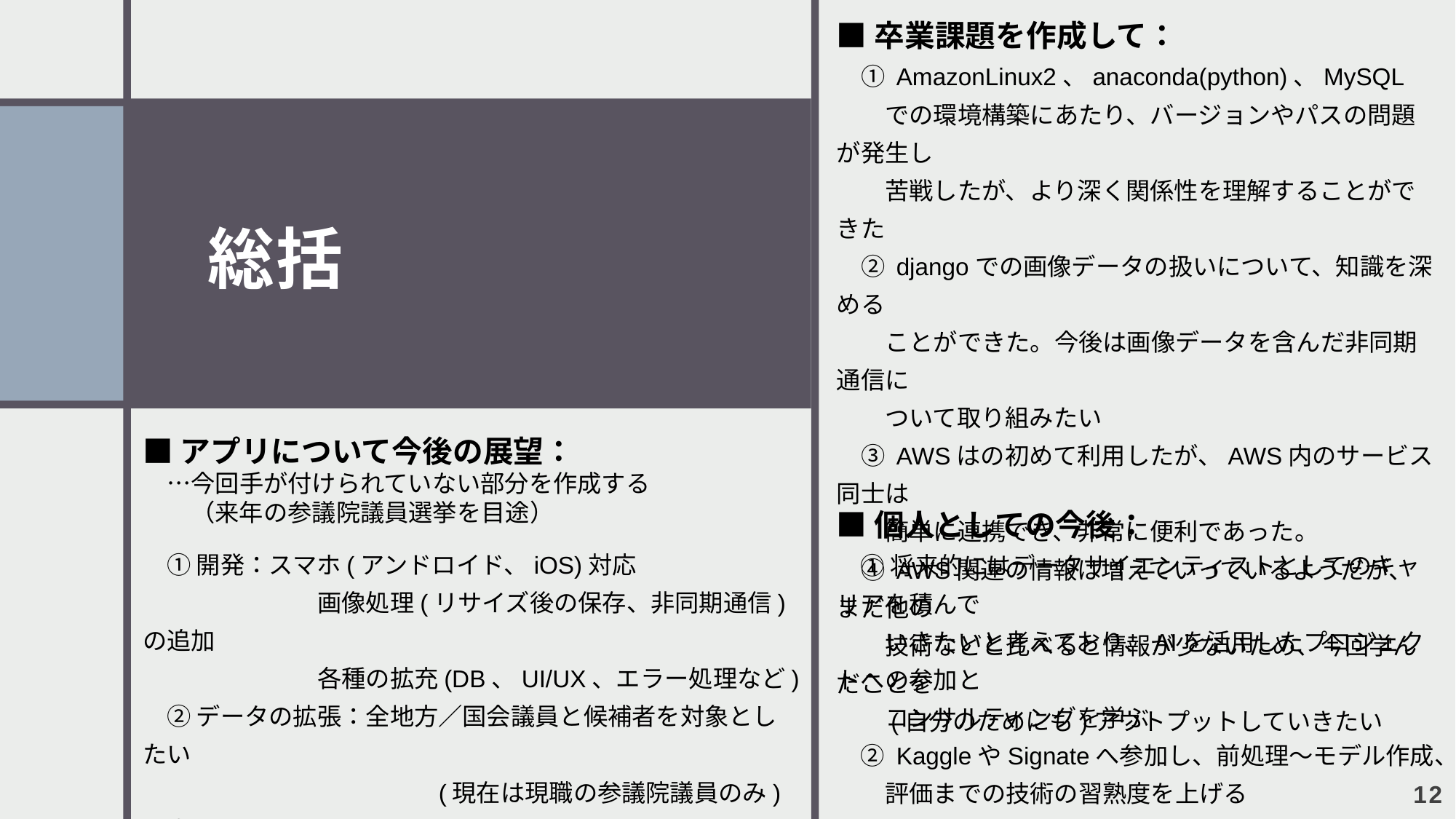

■卒業課題を作成して：
　① AmazonLinux2、anaconda(python)、MySQL
　　での環境構築にあたり、バージョンやパスの問題が発生し
　　苦戦したが、より深く関係性を理解することができた
　② djangoでの画像データの扱いについて、知識を深める
　　ことができた。今後は画像データを含んだ非同期通信に
　　ついて取り組みたい
　③ AWSはの初めて利用したが、AWS内のサービス同士は
　　簡単に連携でき、非常に便利であった。
　④ AWS関連の情報は増えていっているようだが、まだ他の
　　技術などと比べると情報が少ないため、今回学んだことを
　　(自分のためにも)アウトプットしていきたい
# 総括
■アプリについて今後の展望：
　…今回手が付けられていない部分を作成する
　　（来年の参議院議員選挙を目途）

　① 開発：スマホ(アンドロイド、iOS)対応
　　　　　　　 画像処理(リサイズ後の保存、非同期通信)の追加
　　　　　　　 各種の拡充(DB、UI/UX、エラー処理など)
　② データの拡張：全地方／国会議員と候補者を対象としたい
　　　　　　　　　　　　(現在は現職の参議院議員のみ)
　③ コスト：(AWS上での)運用、保守に掛かる費用
　　　　　　　　収入方法の検討
■個人としての今後：
　① 将来的にはデータサイエンティストとしてのキャリアを積んで
　　いきたいと考えており、AIを活用したプロジェクトへの参加と
　　コンサルティングを学ぶ
　② KaggleやSignateへ参加し、前処理～モデル作成、
　　評価までの技術の習熟度を上げる
　③ AWSやGCPなどクラウドサービスの利用方法や利用料
　　の計算方法について学んでアウトプットする
12